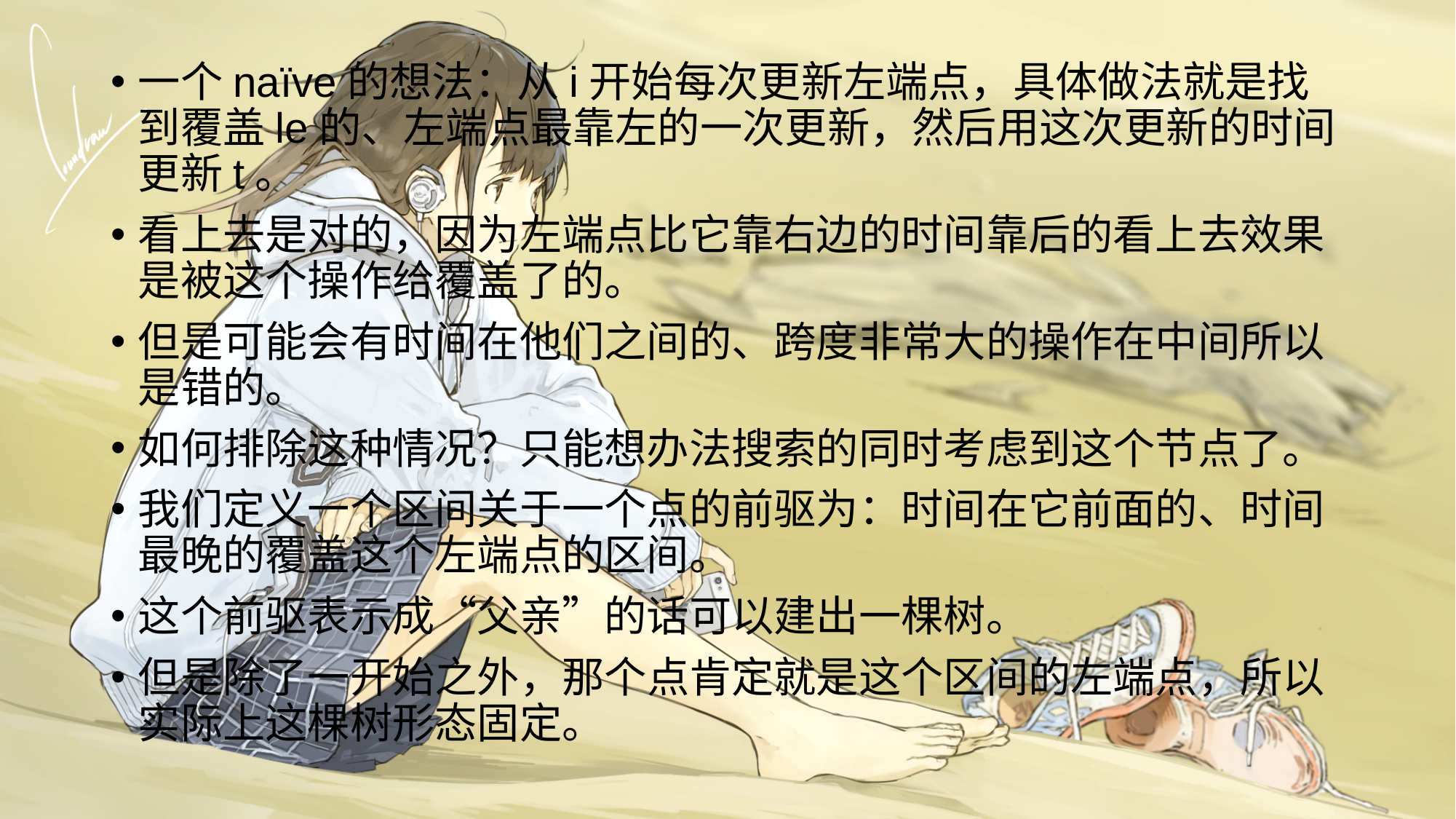

一个naïve的想法：从i开始每次更新左端点，具体做法就是找到覆盖le的、左端点最靠左的一次更新，然后用这次更新的时间更新t。
看上去是对的，因为左端点比它靠右边的时间靠后的看上去效果是被这个操作给覆盖了的。
但是可能会有时间在他们之间的、跨度非常大的操作在中间所以是错的。
如何排除这种情况？只能想办法搜索的同时考虑到这个节点了。
我们定义一个区间关于一个点的前驱为：时间在它前面的、时间最晚的覆盖这个左端点的区间。
这个前驱表示成“父亲”的话可以建出一棵树。
但是除了一开始之外，那个点肯定就是这个区间的左端点，所以实际上这棵树形态固定。